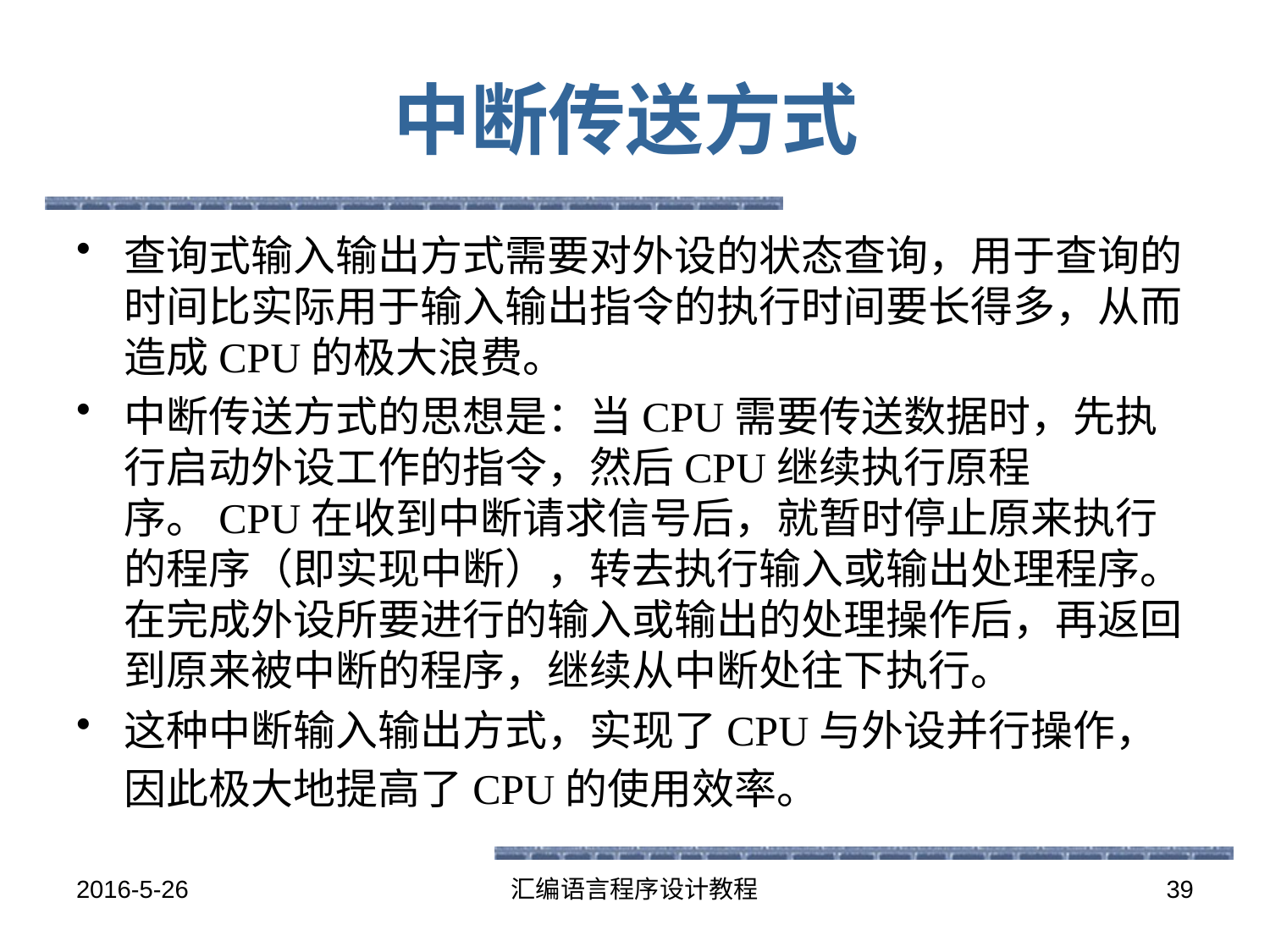

# 中断传送方式
查询式输入输出方式需要对外设的状态查询，用于查询的时间比实际用于输入输出指令的执行时间要长得多，从而造成CPU的极大浪费。
中断传送方式的思想是：当CPU需要传送数据时，先执行启动外设工作的指令，然后CPU继续执行原程序。CPU在收到中断请求信号后，就暂时停止原来执行的程序（即实现中断），转去执行输入或输出处理程序。在完成外设所要进行的输入或输出的处理操作后，再返回到原来被中断的程序，继续从中断处往下执行。
这种中断输入输出方式，实现了CPU与外设并行操作，因此极大地提高了CPU的使用效率。
2016-5-26
汇编语言程序设计教程
39